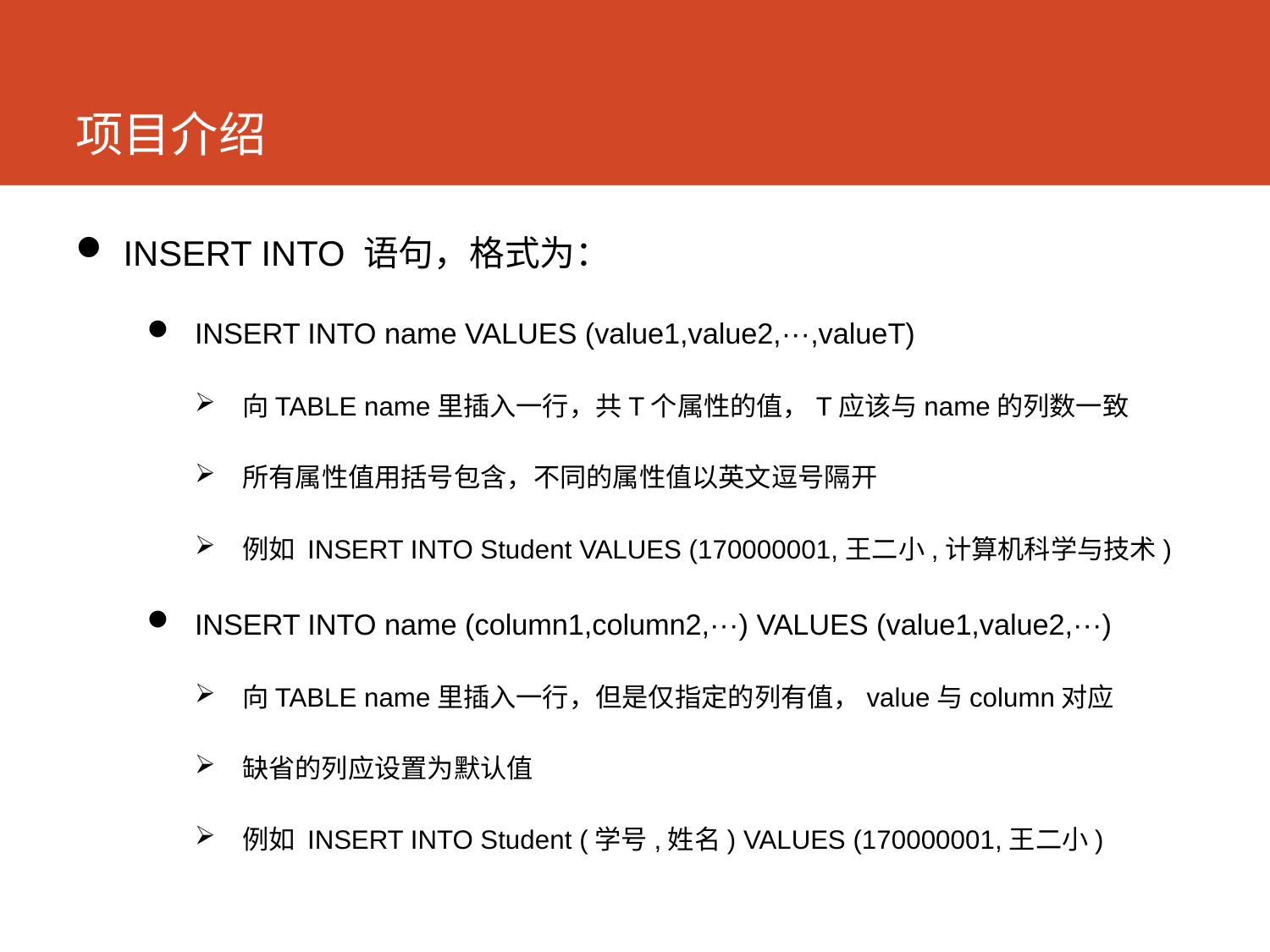

# 项目介绍
INSERT INTO 语句，格式为：
INSERT INTO name VALUES (value1,value2,···,valueT)
向TABLE name里插入一行，共T个属性的值，T应该与name的列数一致
所有属性值用括号包含，不同的属性值以英文逗号隔开
例如 INSERT INTO Student VALUES (170000001,王二小,计算机科学与技术)
INSERT INTO name (column1,column2,···) VALUES (value1,value2,···)
向TABLE name里插入一行，但是仅指定的列有值，value与column对应
缺省的列应设置为默认值
例如 INSERT INTO Student (学号,姓名) VALUES (170000001,王二小)